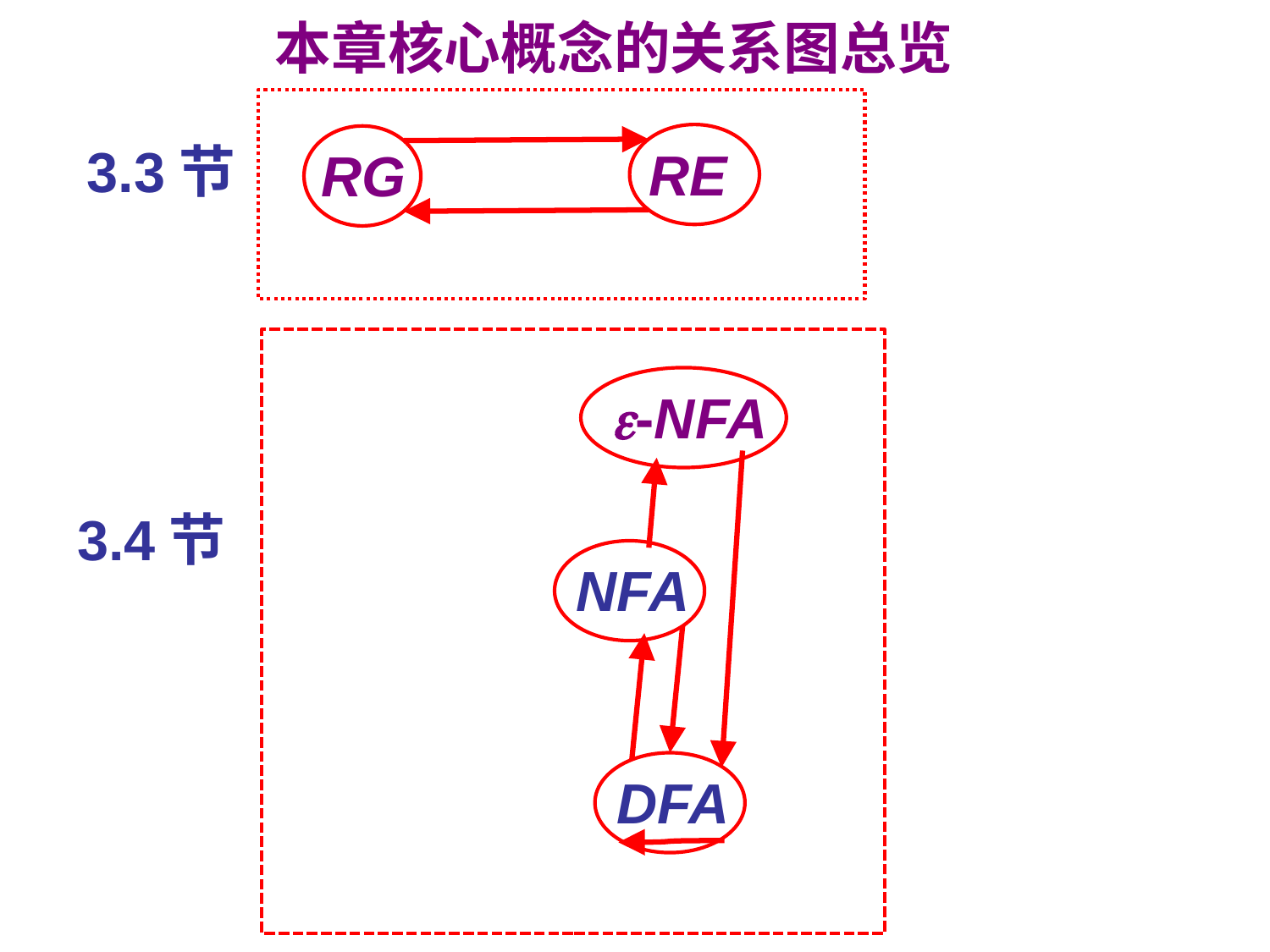

本章核心概念的关系图总览

RE
RG
3.3节

ε-NFA
3.4节
NFA
DFA